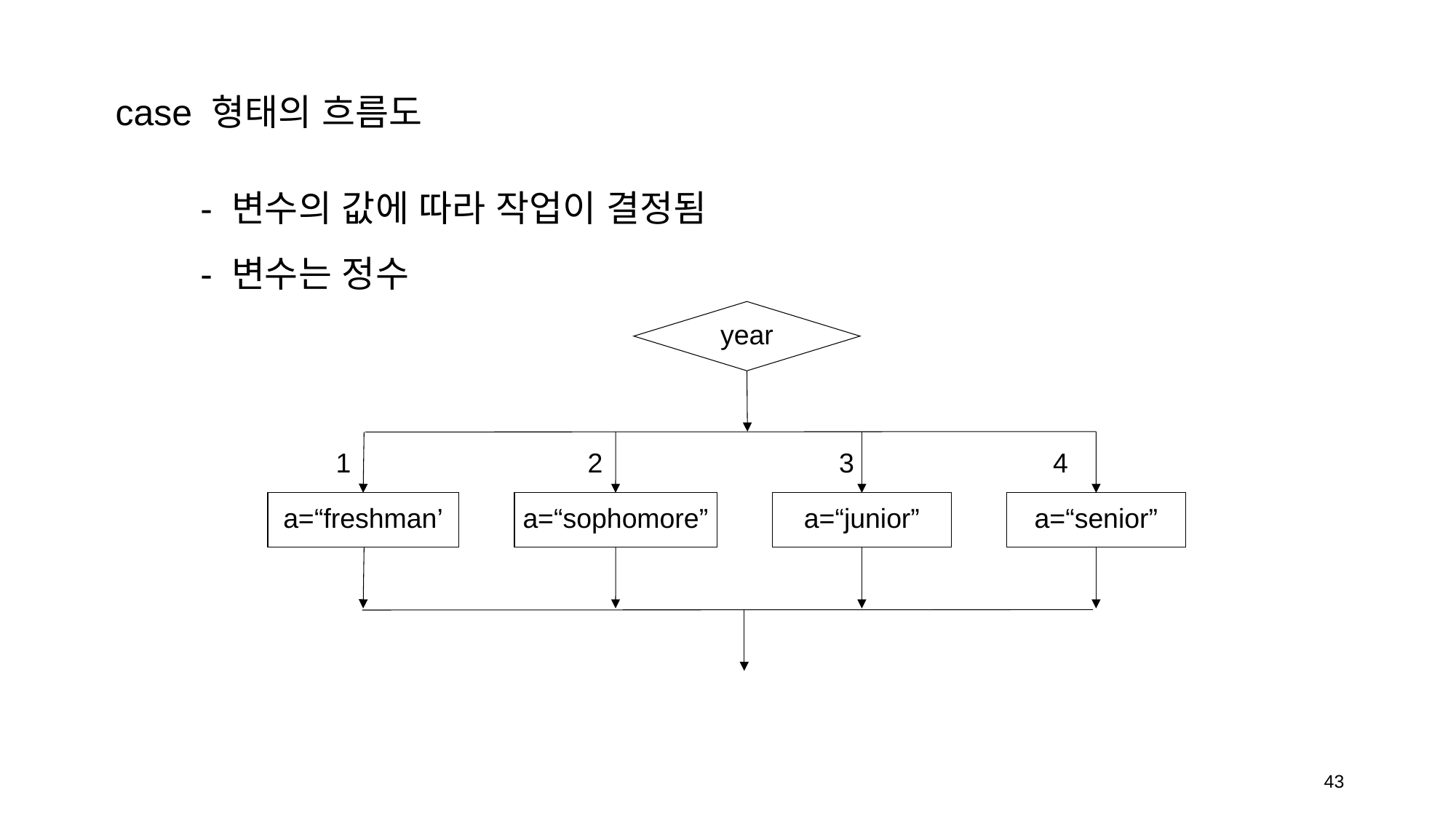

case 형태의 흐름도
- 변수의 값에 따라 작업이 결정됨
- 변수는 정수
year
1
2
3
4
a=“freshman’
a=“sophomore”
a=“junior”
a=“senior”
43